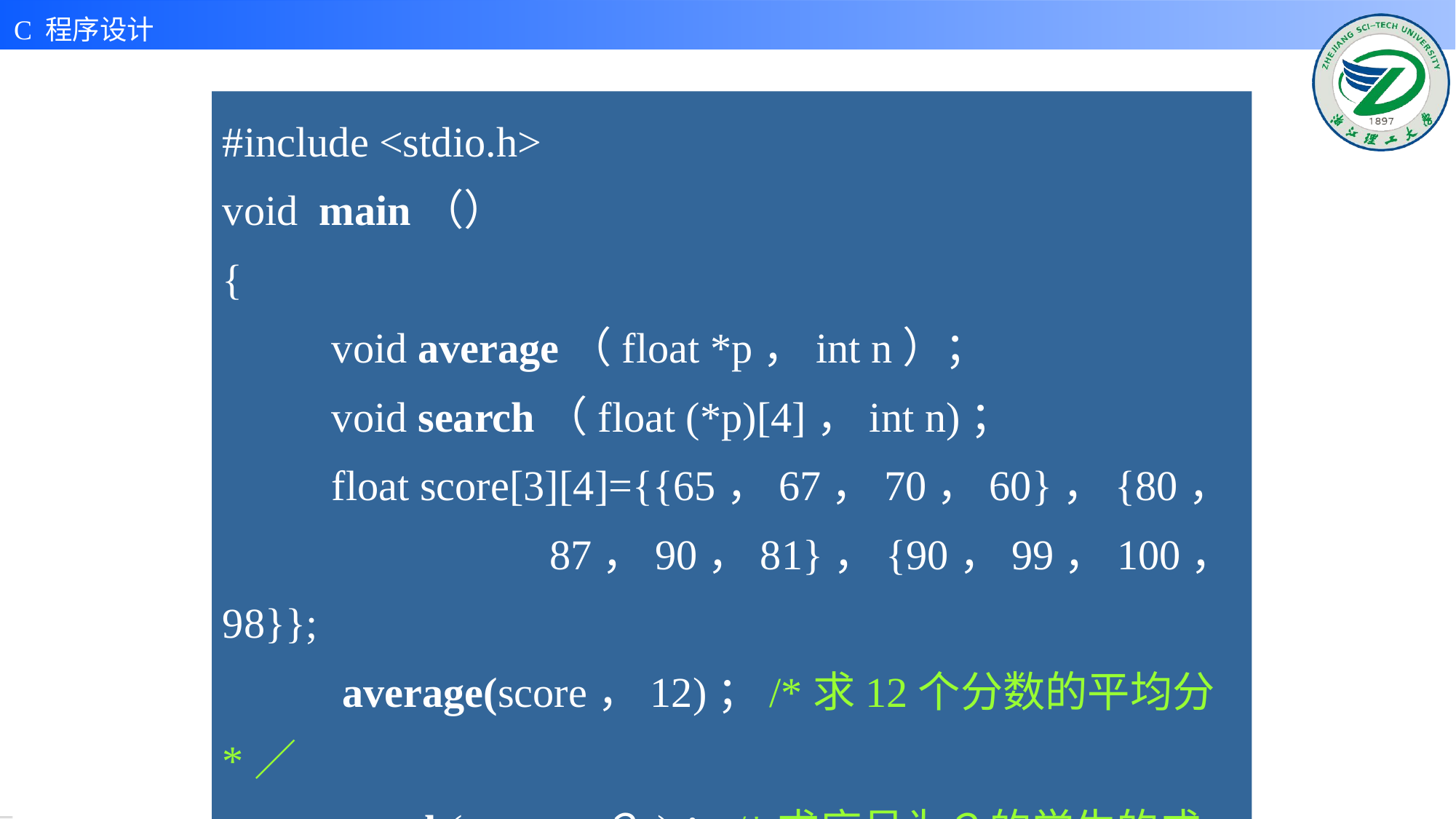

#include <stdio.h>
void  main（）
{
	void average（float *p，int n）；
     	void search（float (*p)[4]，int n)；
     	float score[3][4]={{65，67，70，60}，{80，
                               87，90，81}，{90，99，100，98}};
  	 average(score，12)；/*求12个分数的平均分*／
	search(score，２)；/*求序号为２的学生的成绩*/
｝